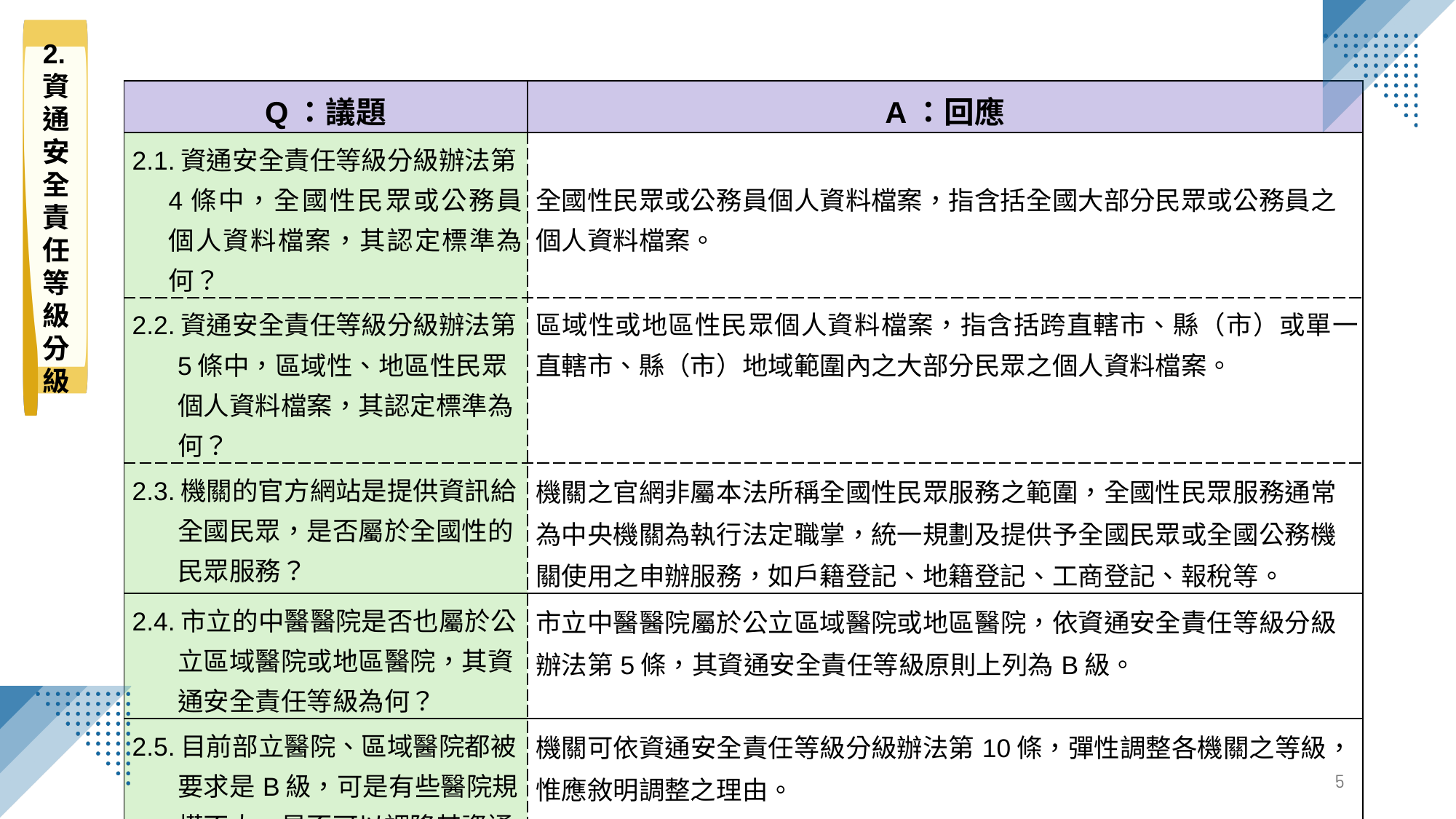

2.資通安全責任等級分級

| Q：議題 | A：回應 |
| --- | --- |
| 2.1.資通安全責任等級分級辦法第4條中，全國性民眾或公務員個人資料檔案，其認定標準為何？ | 全國性民眾或公務員個人資料檔案，指含括全國大部分民眾或公務員之個人資料檔案。 |
| 2.2.資通安全責任等級分級辦法第5條中，區域性、地區性民眾個人資料檔案，其認定標準為何？ | 區域性或地區性民眾個人資料檔案，指含括跨直轄市、縣（市）或單一直轄市、縣（市）地域範圍內之大部分民眾之個人資料檔案。 |
| 2.3.機關的官方網站是提供資訊給全國民眾，是否屬於全國性的民眾服務？ | 機關之官網非屬本法所稱全國性民眾服務之範圍，全國性民眾服務通常為中央機關為執行法定職掌，統一規劃及提供予全國民眾或全國公務機關使用之申辦服務，如戶籍登記、地籍登記、工商登記、報稅等。 |
| 2.4.市立的中醫醫院是否也屬於公立區域醫院或地區醫院，其資通安全責任等級為何？ | 市立中醫醫院屬於公立區域醫院或地區醫院，依資通安全責任等級分級辦法第5條，其資通安全責任等級原則上列為B級。 |
| 2.5.目前部立醫院、區域醫院都被要求是B級，可是有些醫院規模不大，是否可以調降其資通安全責任等級？ | 機關可依資通安全責任等級分級辦法第10條，彈性調整各機關之等級，惟應敘明調整之理由。 |

5